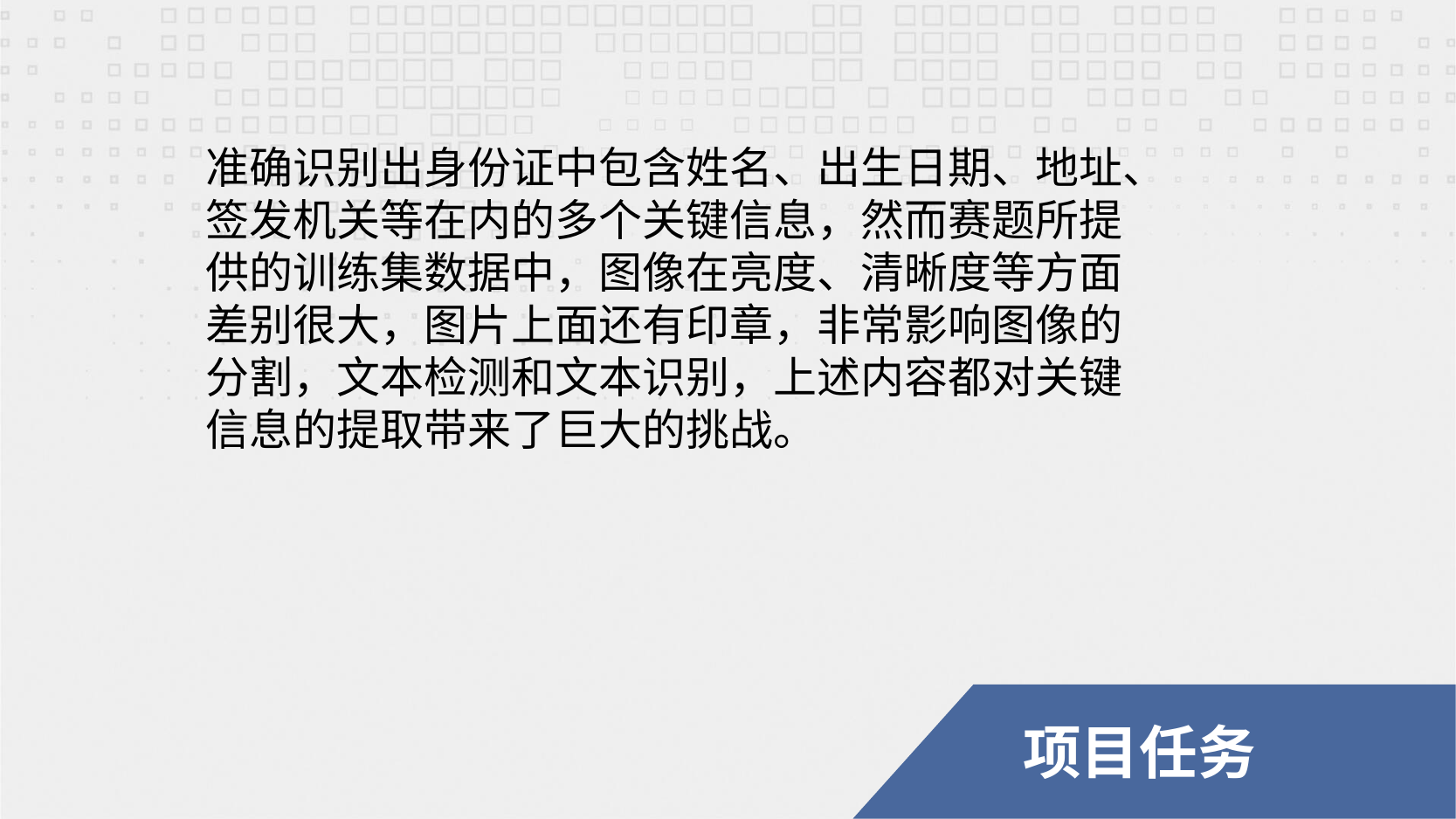

准确识别出身份证中包含姓名、出生日期、地址、签发机关等在内的多个关键信息，然而赛题所提供的训练集数据中，图像在亮度、清晰度等方面差别很大，图片上面还有印章，非常影响图像的分割，文本检测和文本识别，上述内容都对关键信息的提取带来了巨大的挑战。

项目任务